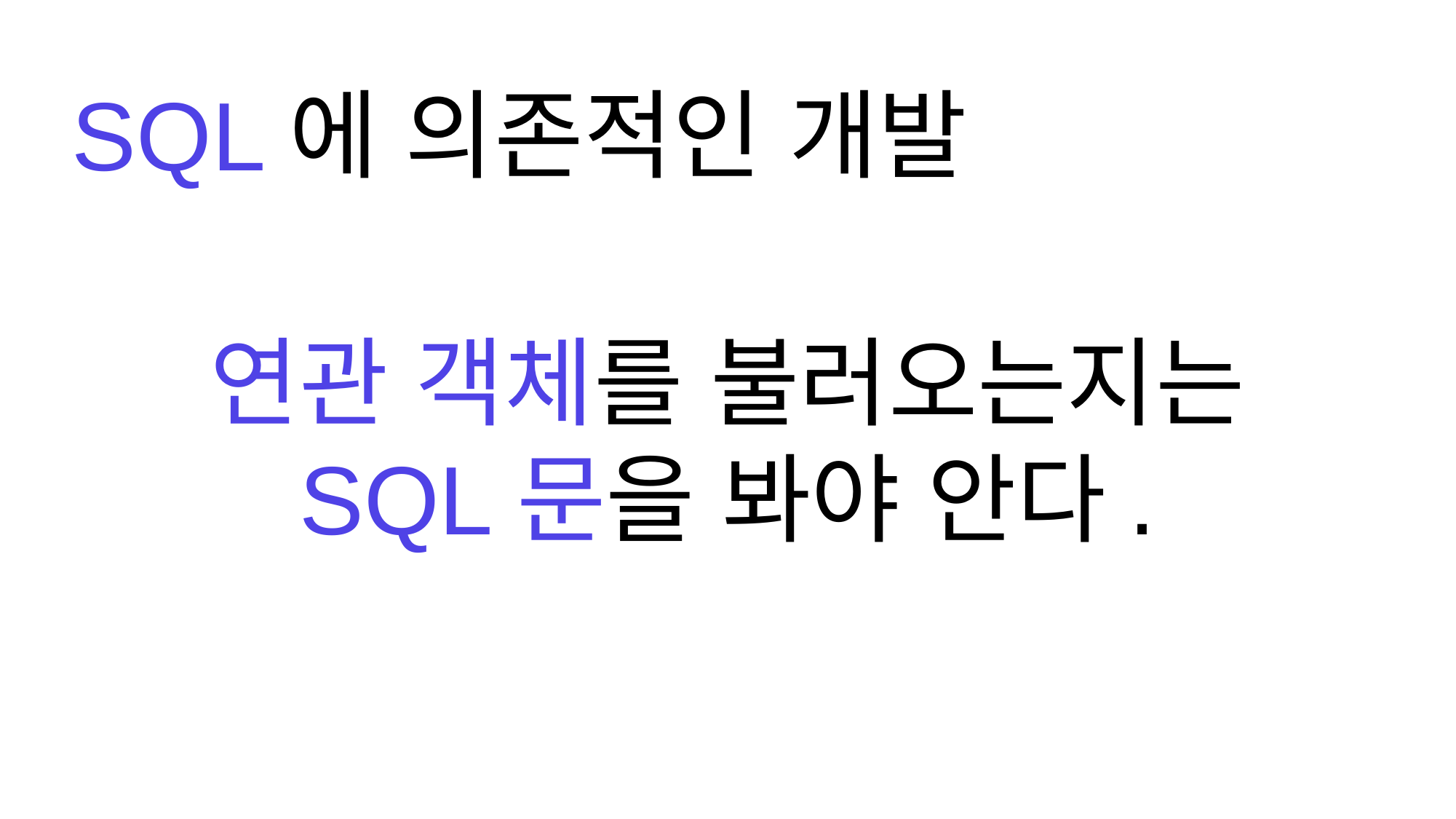

SQL에 의존적인 개발
연관 객체를 불러오는지는
SQL문을 봐야 안다.